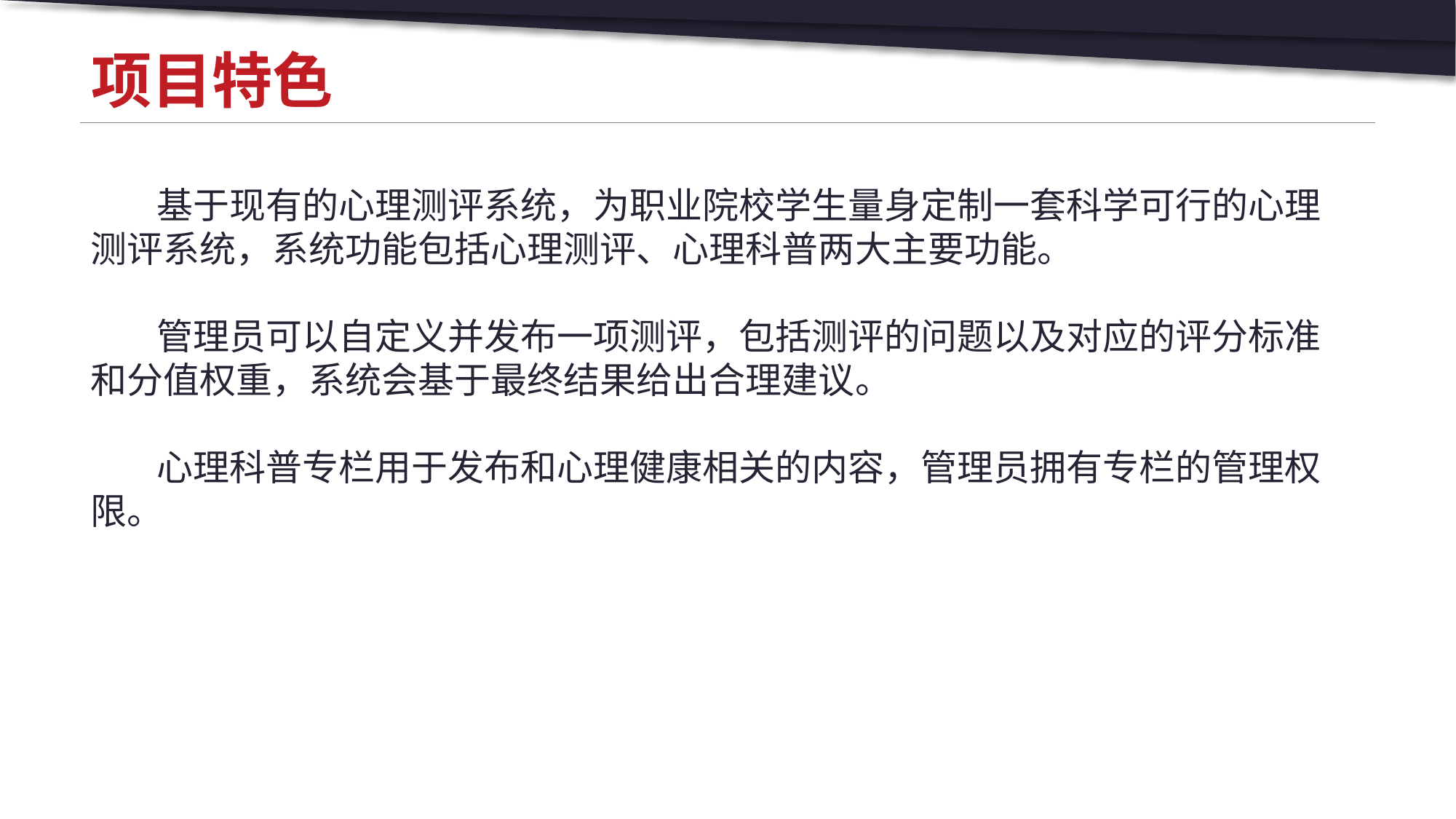

# 项目特色
       基于现有的心理测评系统，为职业院校学生量身定制一套科学可行的心理测评系统，系统功能包括心理测评、心理科普两大主要功能。

       管理员可以自定义并发布一项测评，包括测评的问题以及对应的评分标准和分值权重，系统会基于最终结果给出合理建议。

       心理科普专栏用于发布和心理健康相关的内容，管理员拥有专栏的管理权限。